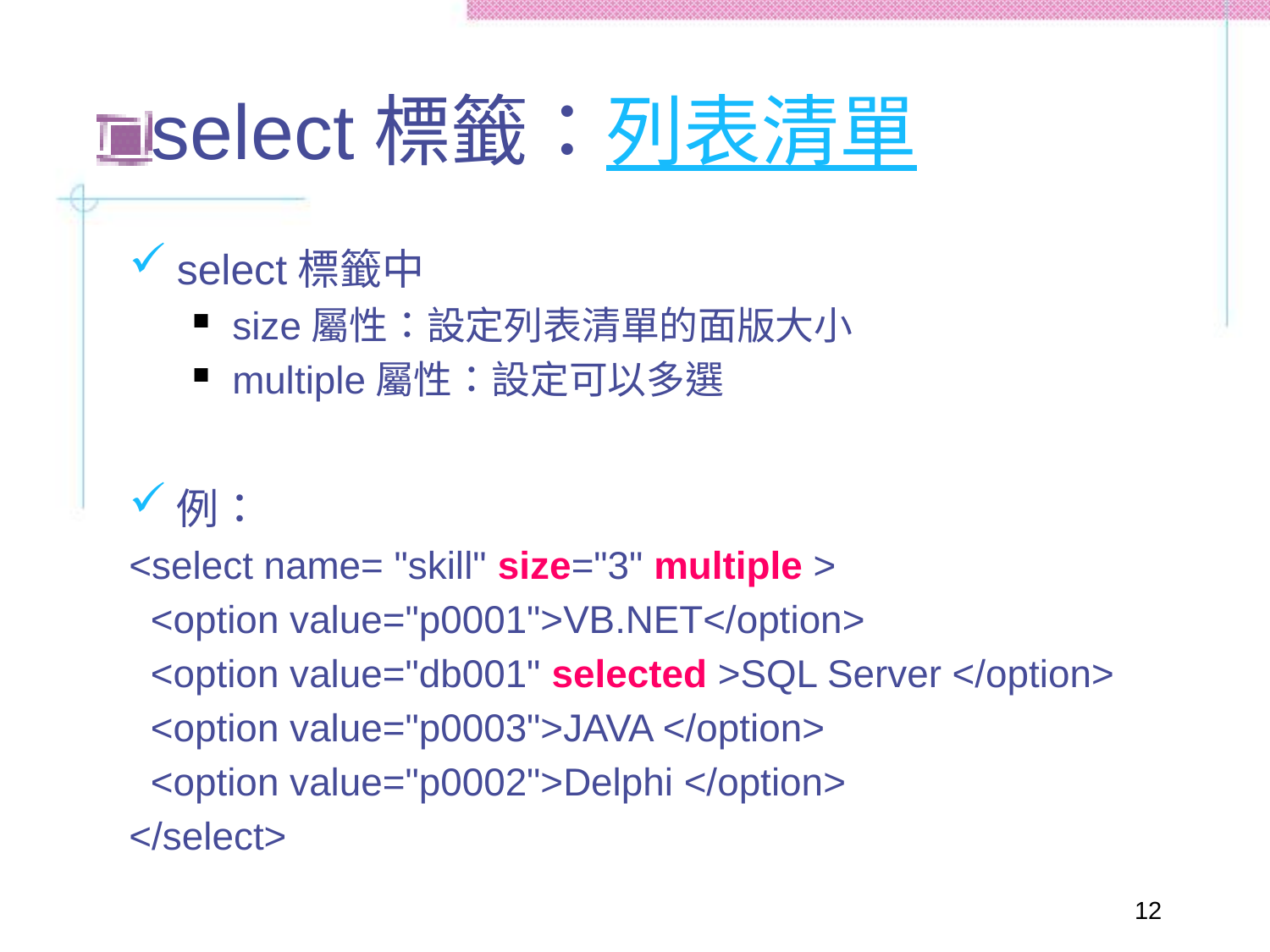

# select標籤：列表清單
select標籤中
size屬性：設定列表清單的面版大小
multiple屬性：設定可以多選

例：
<select name= "skill" size="3" multiple >
  <option value="p0001">VB.NET</option>
  <option value="db001" selected >SQL Server </option>
  <option value="p0003">JAVA </option>
  <option value="p0002">Delphi </option>
</select>
12